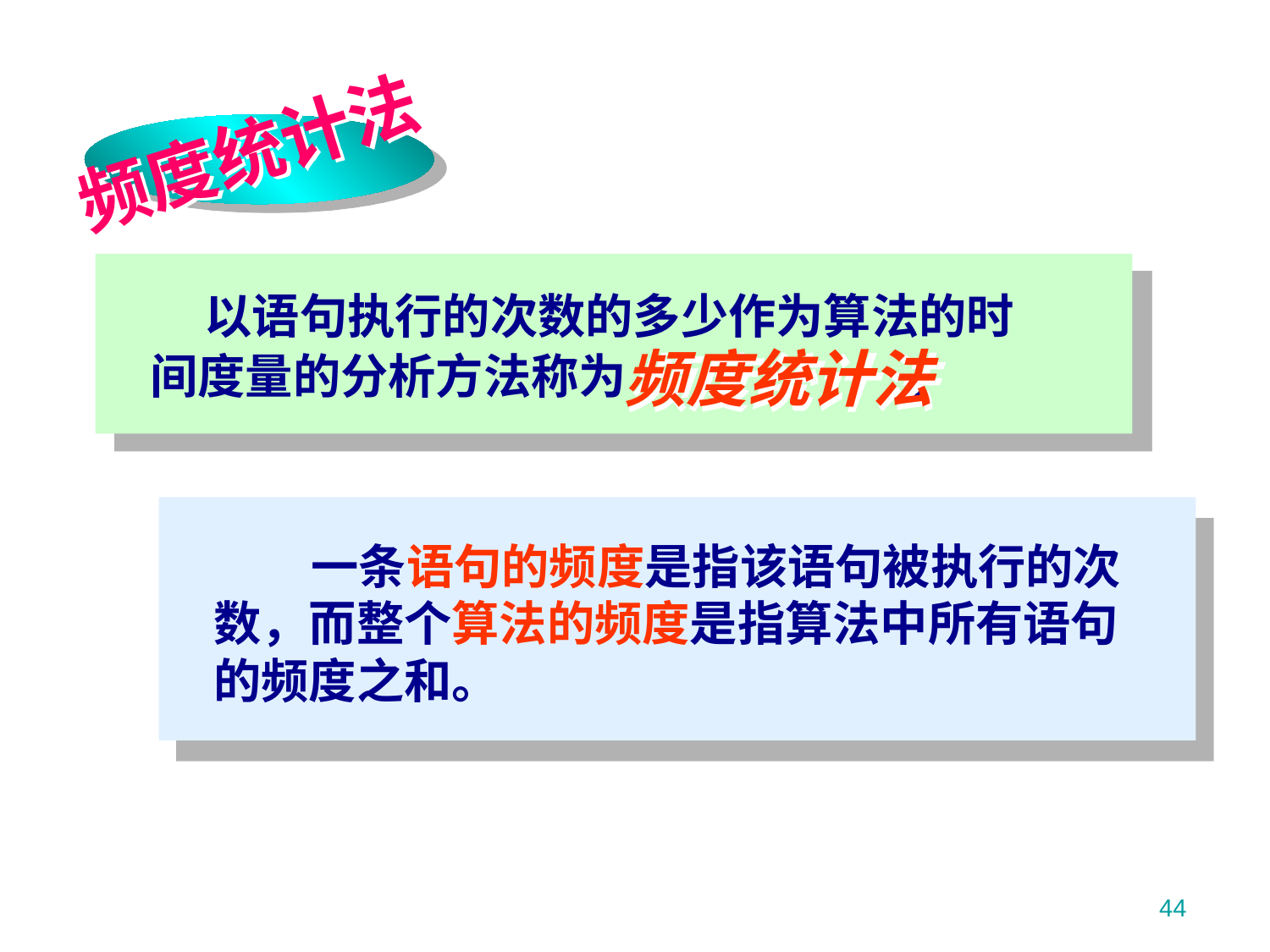

频度统计法

    以语句执行的次数的多少作为算法的时
间度量的分析方法称为                           。
频度统计法

        一条语句的频度是指该语句被执行的次数，而整个算法的频度是指算法中所有语句的频度之和。
44